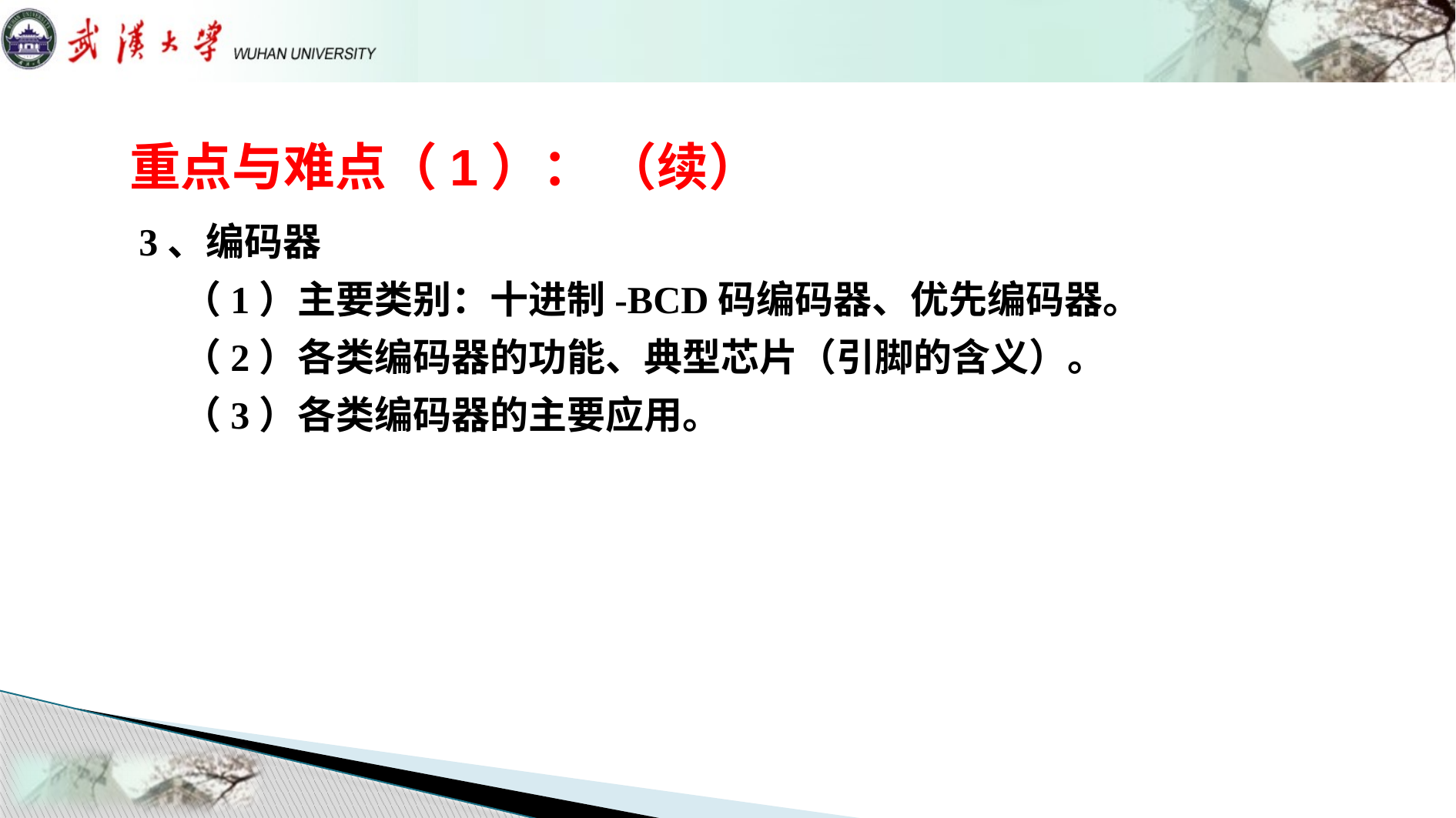

# 重点与难点（1）： （续）
3、编码器
    （1）主要类别：十进制-BCD码编码器、优先编码器。
    （2）各类编码器的功能、典型芯片（引脚的含义）。
    （3）各类编码器的主要应用。